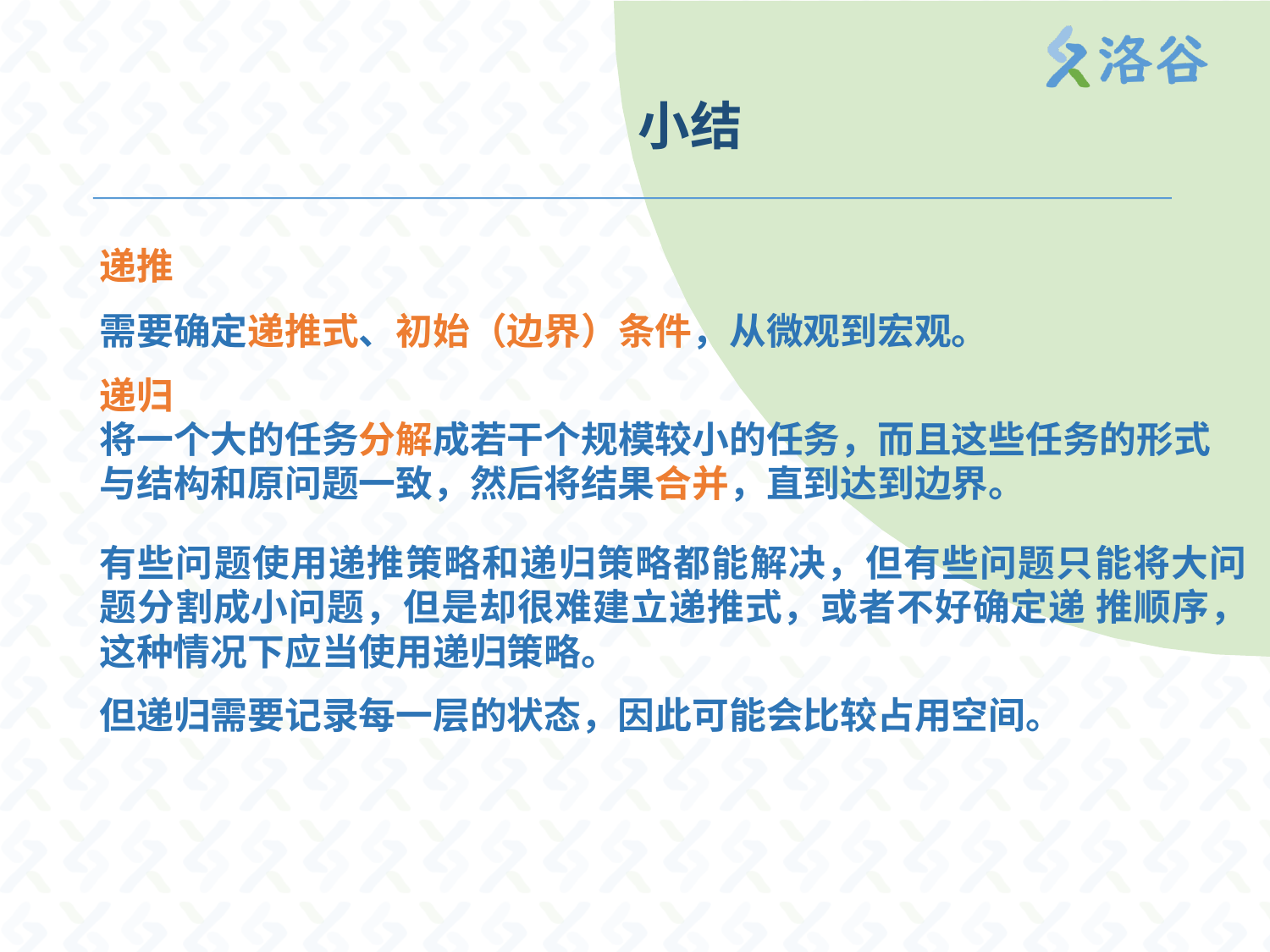

小结

递推
需要确定递推式、初始（边界）条件，从微观到宏观。
递归
将一个大的任务分解成若干个规模较小的任务，而且这些任务的形式与结构和原问题一致，然后将结果合并，直到达到边界。

有些问题使用递推策略和递归策略都能解决，但有些问题只能将大问题分割成小问题，但是却很难建立递推式，或者不好确定递 推顺序，这种情况下应当使用递归策略。

但递归需要记录每一层的状态，因此可能会比较占用空间。